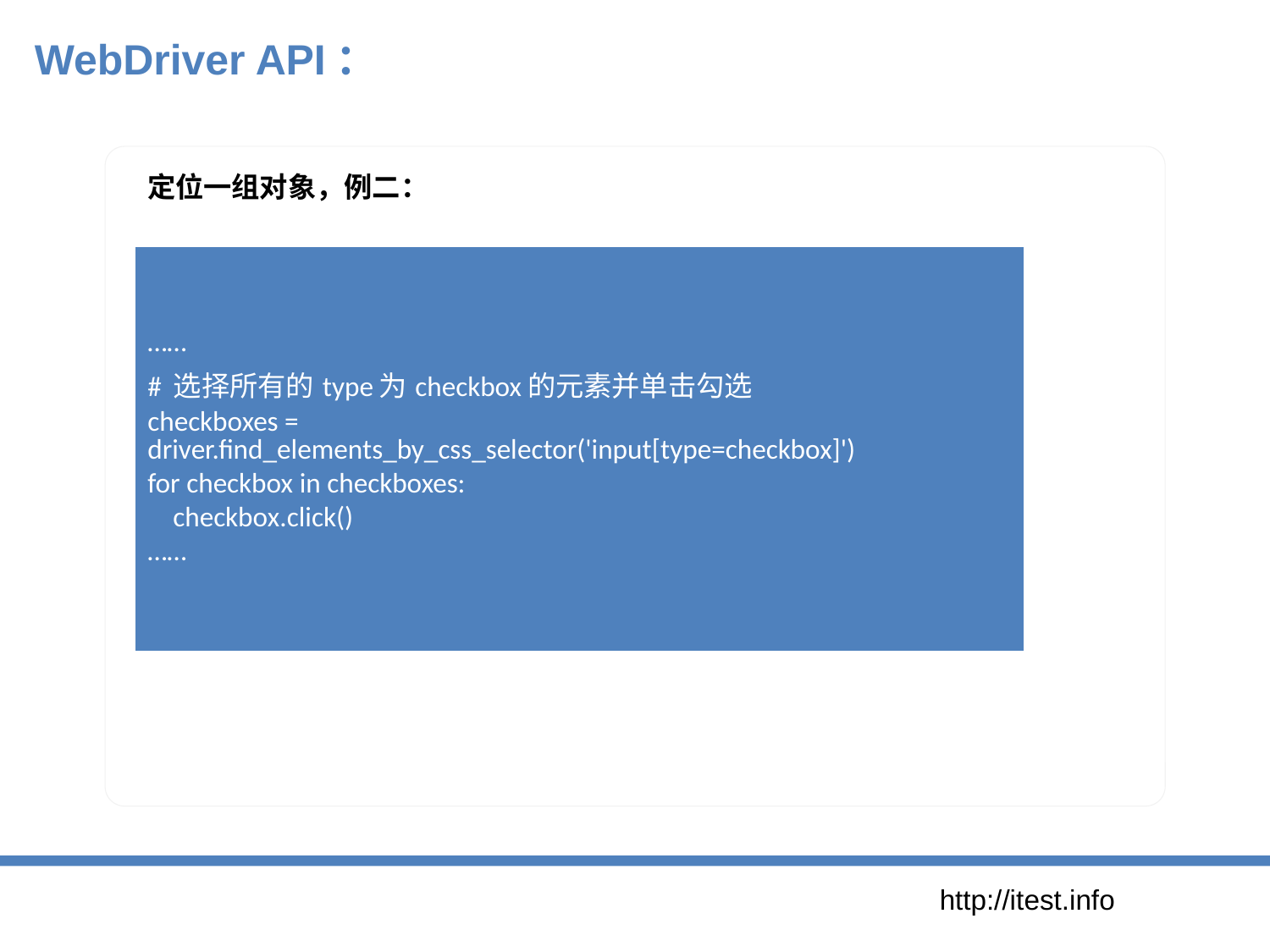

WebDriver API：

定位一组对象，例二：

| …… # 选择所有的type为checkbox的元素并单击勾选 checkboxes = driver.find\_elements\_by\_css\_selector('input[type=checkbox]') for checkbox in checkboxes: checkbox.click() …… |
| --- |

http://itest.info